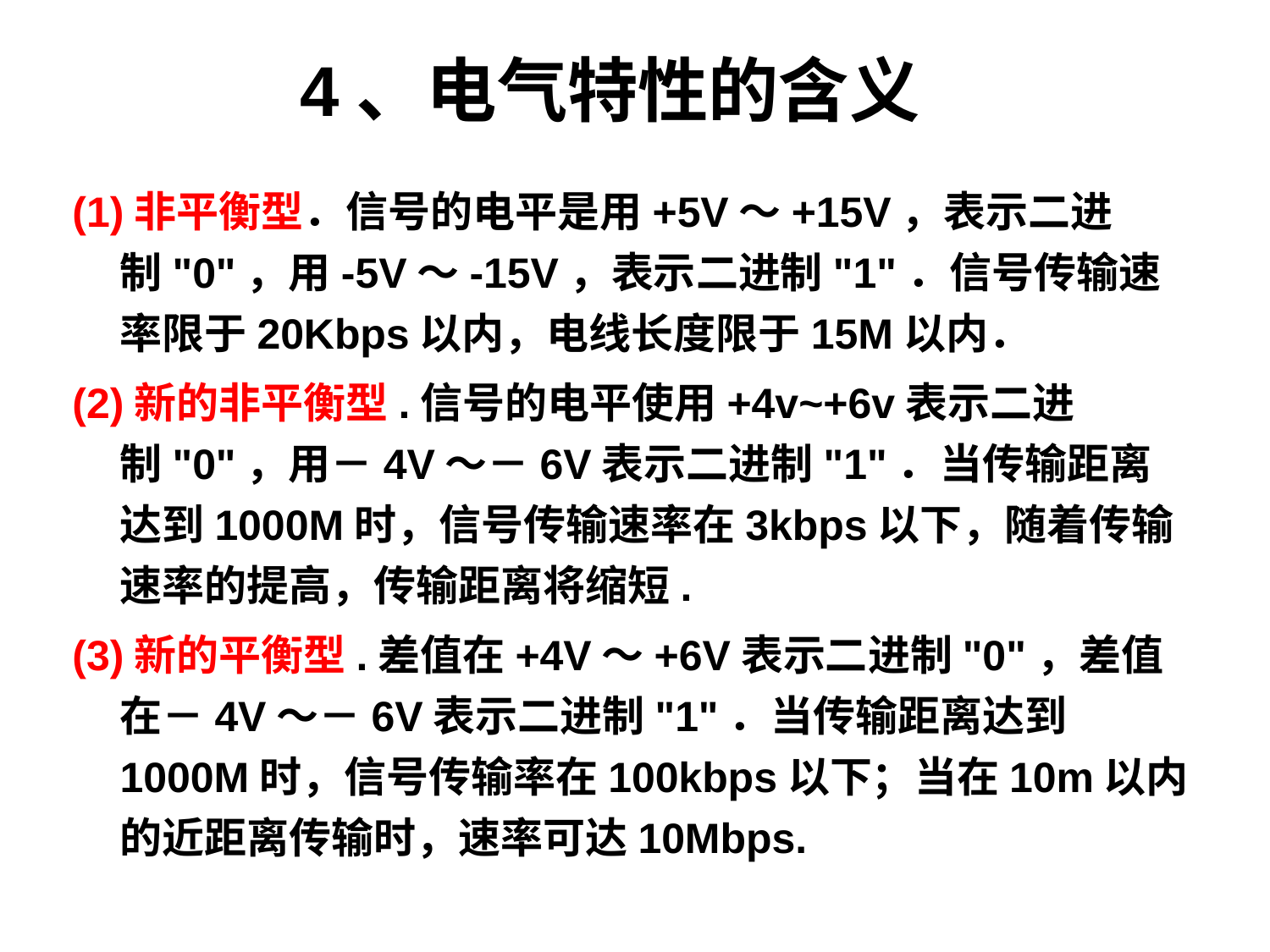

# 4、电气特性的含义
(1)非平衡型．信号的电平是用+5V～+15V，表示二进制"0"，用-5V～-15V，表示二进制"1"．信号传输速率限于20Kbps以内，电线长度限于15M以内．
(2)新的非平衡型.信号的电平使用+4v~+6v表示二进制"0"，用－4V～－6V表示二进制"1"．当传输距离达到1000M时，信号传输速率在3kbps以下，随着传输速率的提高，传输距离将缩短.
(3)新的平衡型.差值在+4V～+6V表示二进制"0"，差值在－4V～－6V表示二进制"1"．当传输距离达到1000M时，信号传输率在100kbps以下；当在10m以内的近距离传输时，速率可达10Mbps.